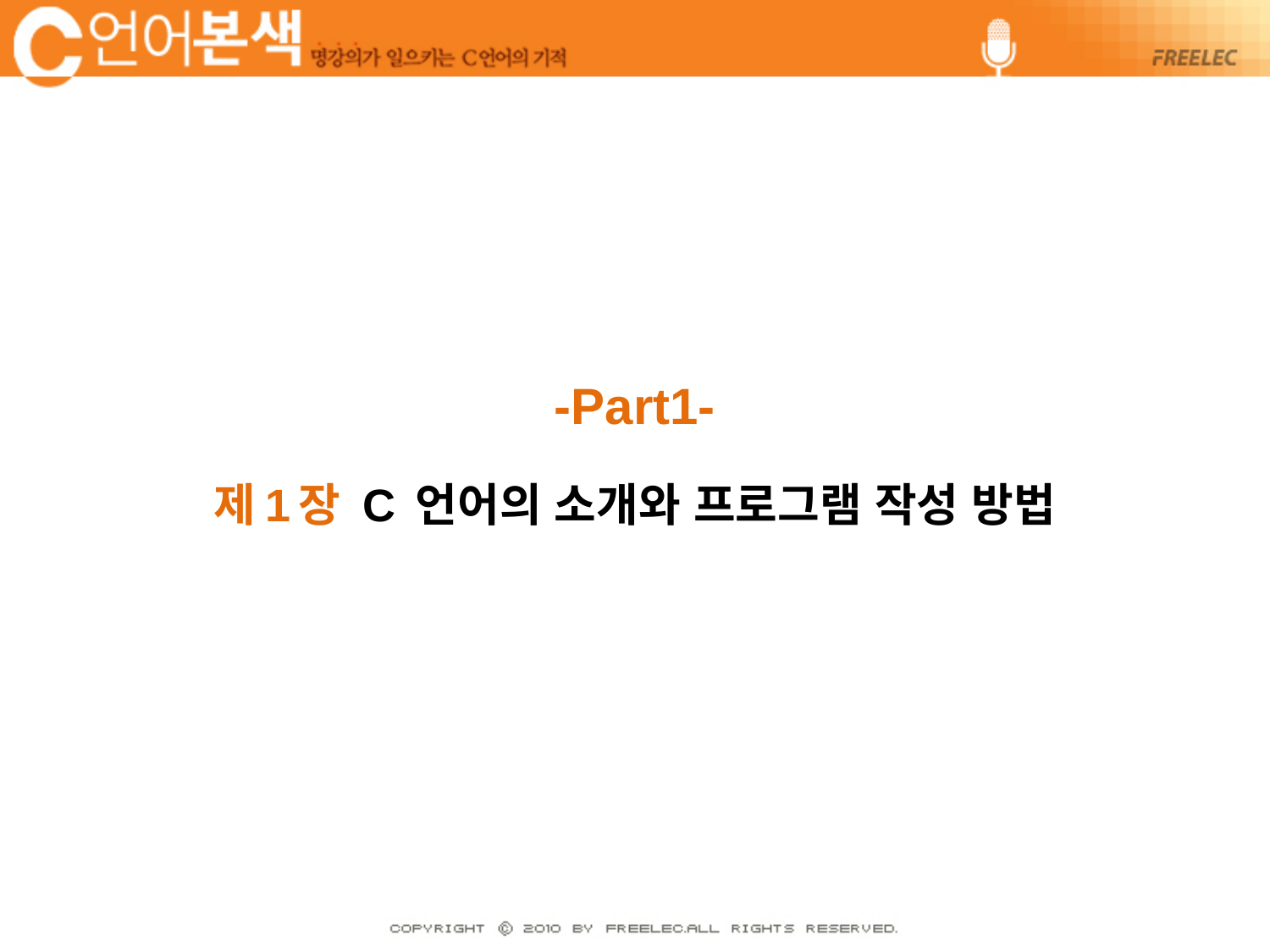

# -Part1- 제1장 C 언어의 소개와 프로그램 작성 방법